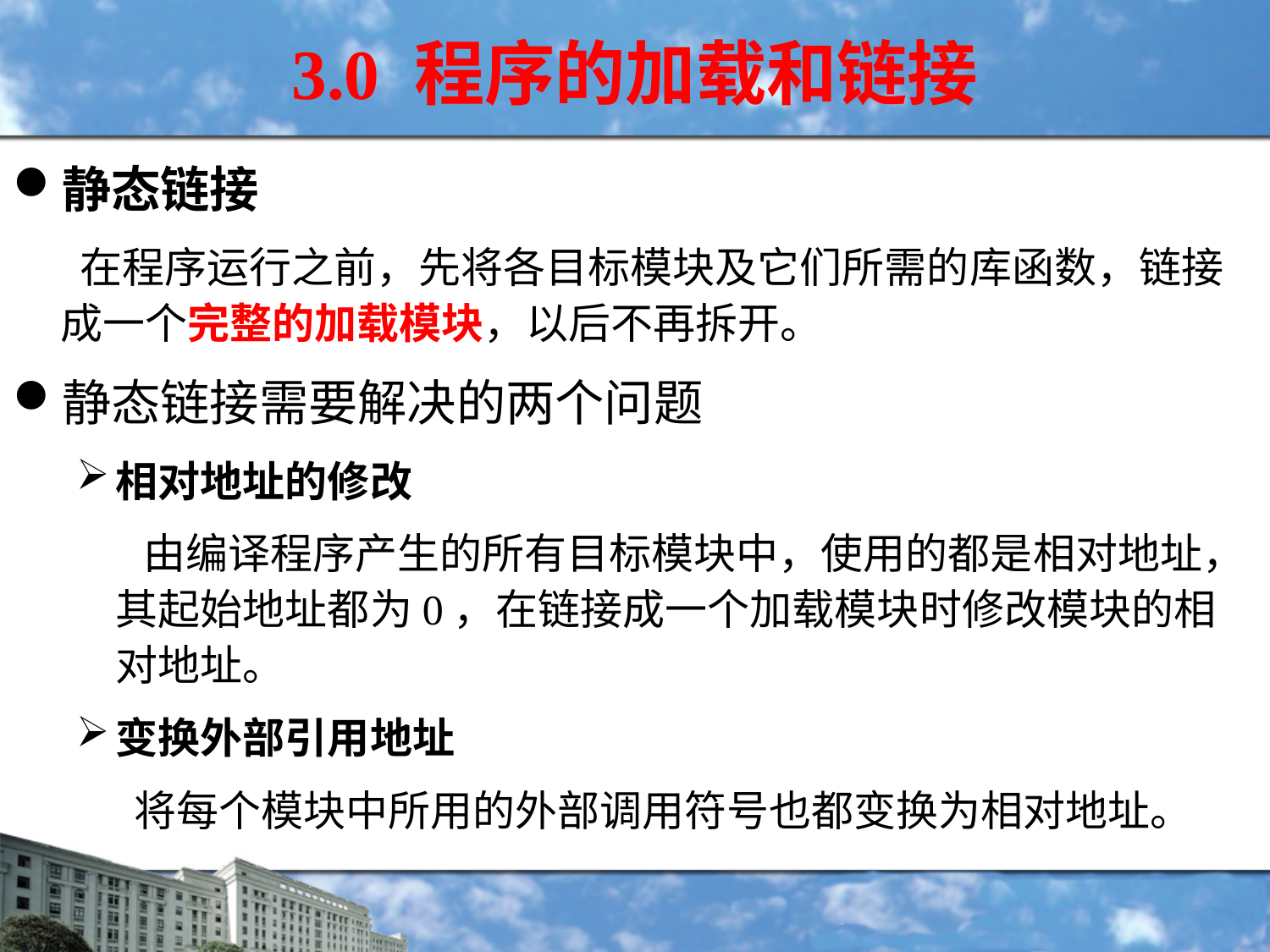

3.0 程序的加载和链接
静态链接
      在程序运行之前，先将各目标模块及它们所需的库函数，链接成一个完整的加载模块，以后不再拆开。
静态链接需要解决的两个问题
相对地址的修改
      由编译程序产生的所有目标模块中，使用的都是相对地址，其起始地址都为0，在链接成一个加载模块时修改模块的相对地址。
变换外部引用地址
     将每个模块中所用的外部调用符号也都变换为相对地址。